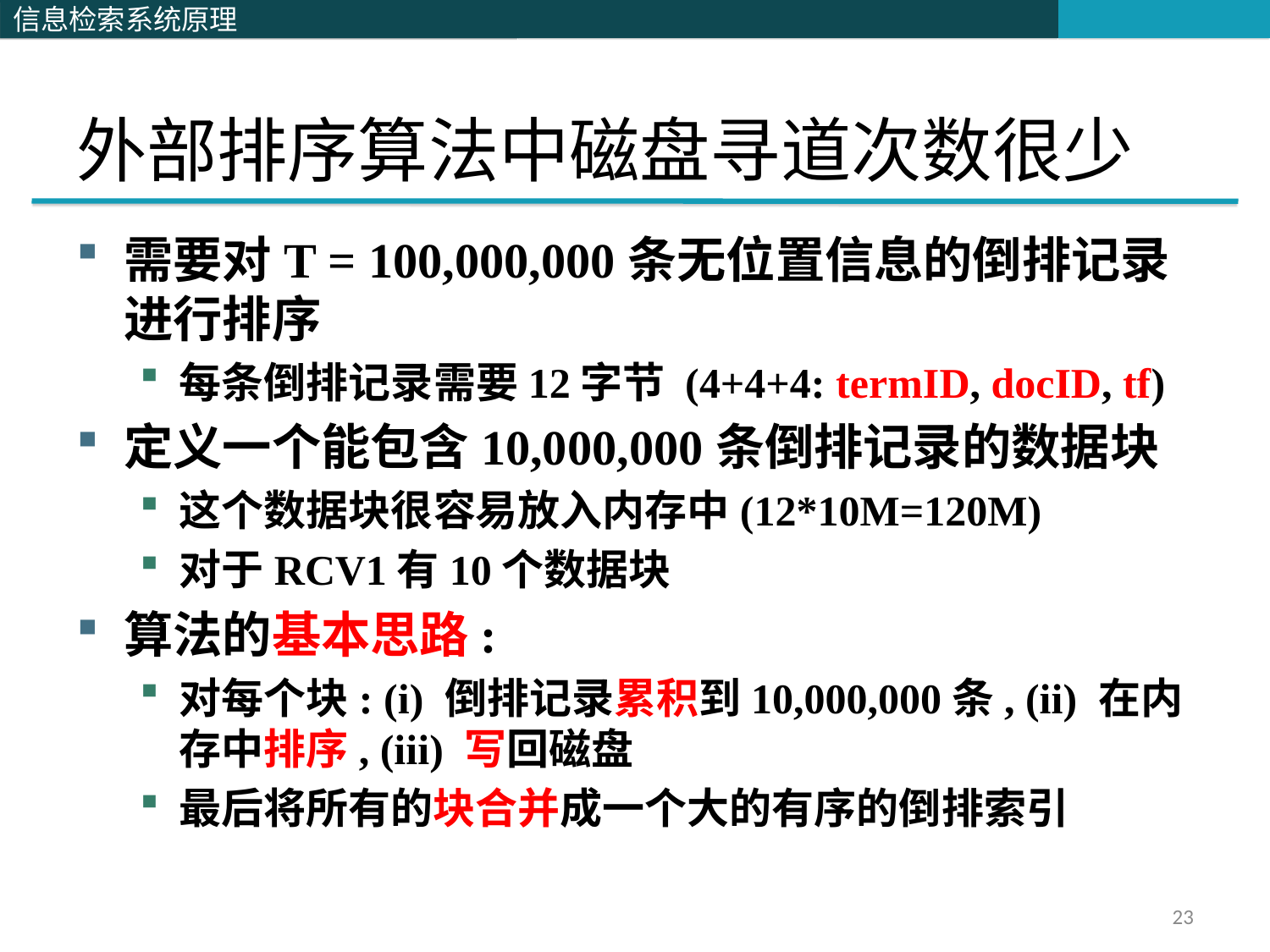

# 外部排序算法中磁盘寻道次数很少
需要对T = 100,000,000条无位置信息的倒排记录进行排序
每条倒排记录需要12字节 (4+4+4: termID, docID, tf)
定义一个能包含10,000,000条倒排记录的数据块
这个数据块很容易放入内存中(12*10M=120M)
对于RCV1有10个数据块
算法的基本思路:
对每个块: (i) 倒排记录累积到10,000,000条, (ii) 在内存中排序, (iii) 写回磁盘
最后将所有的块合并成一个大的有序的倒排索引

23